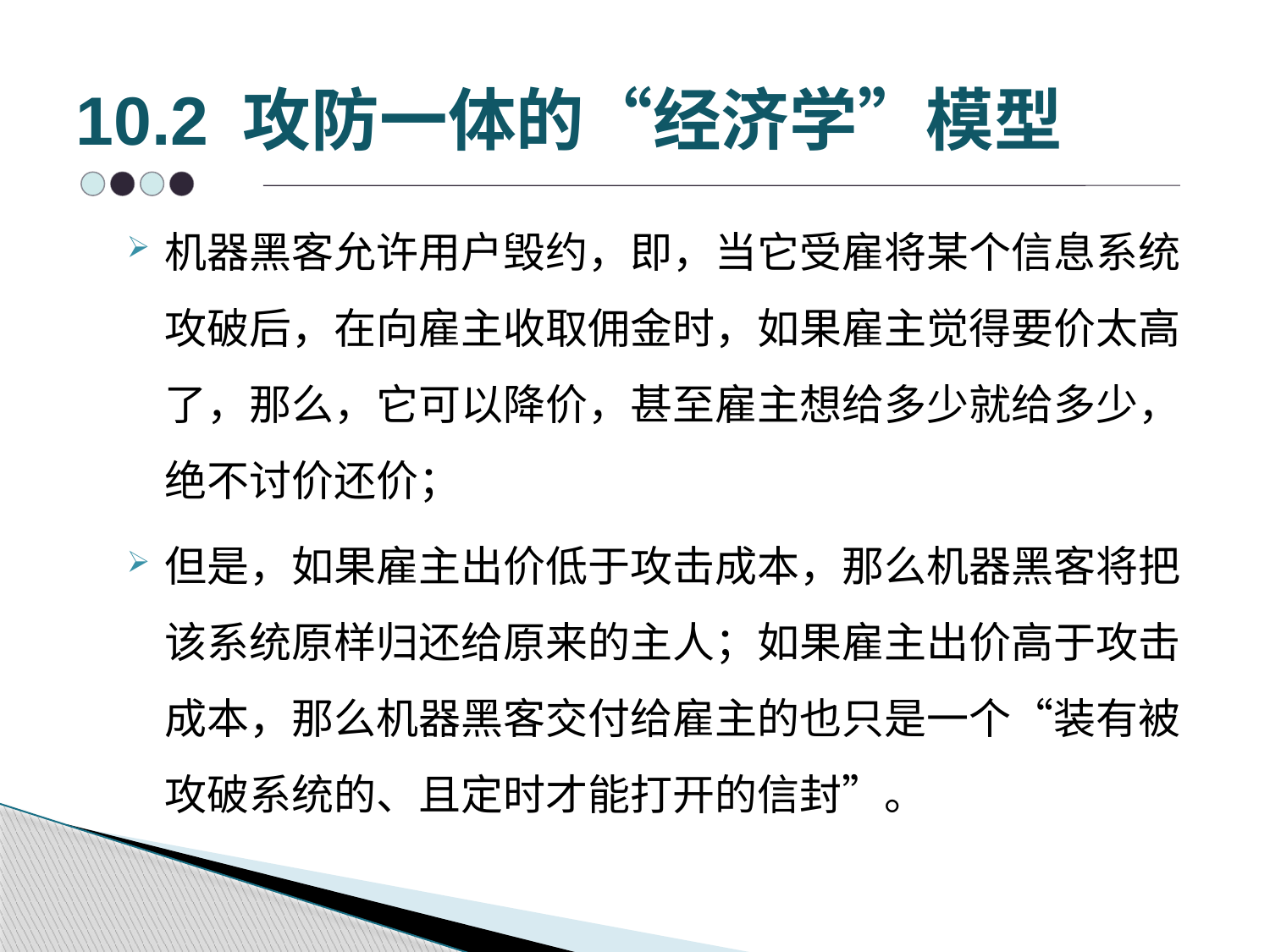

# 10.2 攻防一体的“经济学”模型

机器黑客允许用户毁约，即，当它受雇将某个信息系统攻破后，在向雇主收取佣金时，如果雇主觉得要价太高了，那么，它可以降价，甚至雇主想给多少就给多少，绝不讨价还价；
但是，如果雇主出价低于攻击成本，那么机器黑客将把该系统原样归还给原来的主人；如果雇主出价高于攻击成本，那么机器黑客交付给雇主的也只是一个“装有被攻破系统的、且定时才能打开的信封”。